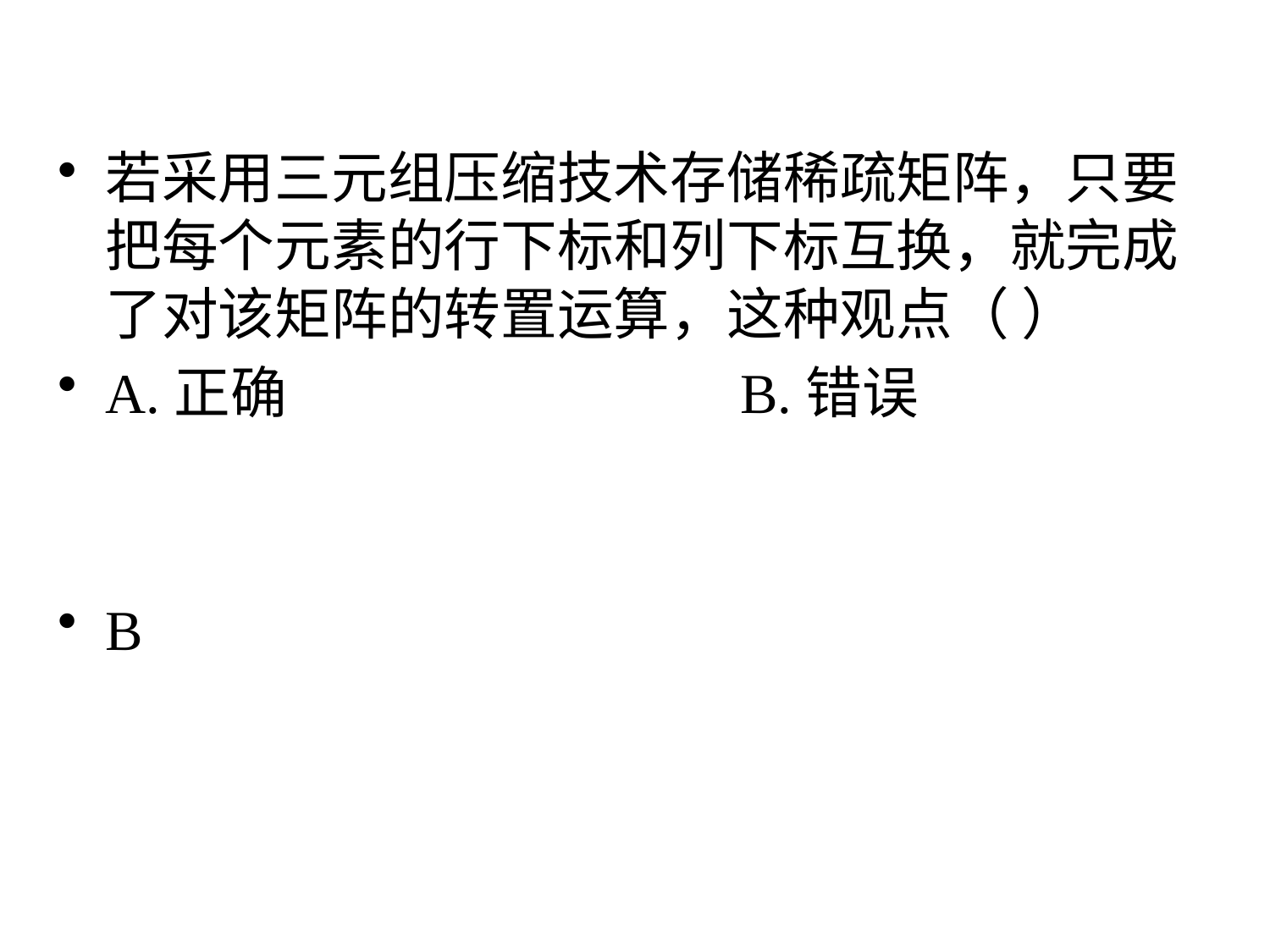

若采用三元组压缩技术存储稀疏矩阵，只要把每个元素的行下标和列下标互换，就完成了对该矩阵的转置运算，这种观点（ ）
A.正确				B.错误

B